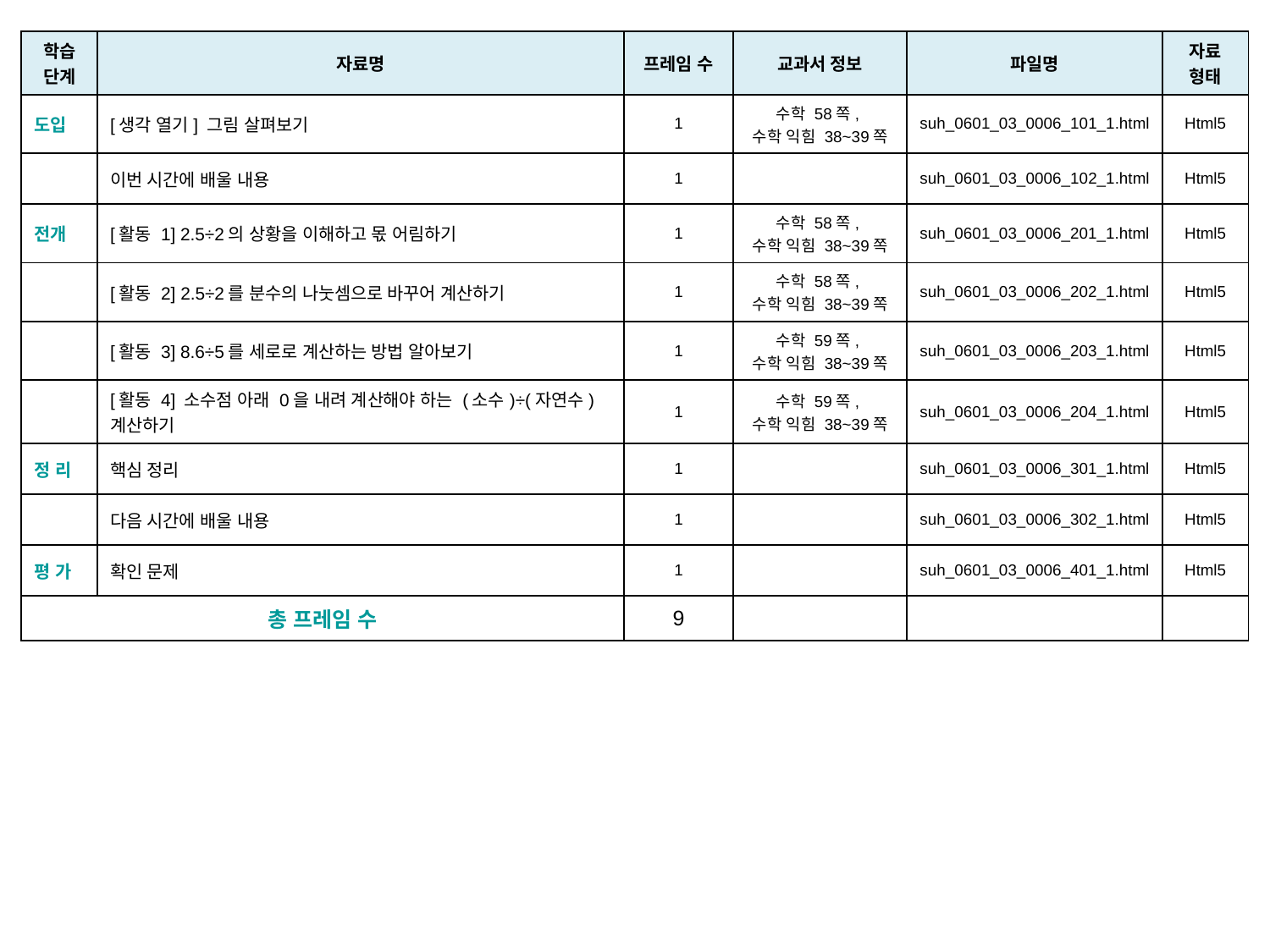

| 학습 단계 | 자료명 | 프레임 수 | 교과서 정보 | 파일명 | 자료 형태 |
| --- | --- | --- | --- | --- | --- |
| 도입 | [생각 열기] 그림 살펴보기 | 1 | 수학 58쪽, 수학 익힘 38~39쪽 | suh\_0601\_03\_0006\_101\_1.html | Html5 |
|  | 이번 시간에 배울 내용 | 1 |  | suh\_0601\_03\_0006\_102\_1.html | Html5 |
| 전개 | [활동 1] 2.5÷2의 상황을 이해하고 몫 어림하기 | 1 | 수학 58쪽, 수학 익힘 38~39쪽 | suh\_0601\_03\_0006\_201\_1.html | Html5 |
|  | [활동 2] 2.5÷2를 분수의 나눗셈으로 바꾸어 계산하기 | 1 | 수학 58쪽, 수학 익힘 38~39쪽 | suh\_0601\_03\_0006\_202\_1.html | Html5 |
|  | [활동 3] 8.6÷5를 세로로 계산하는 방법 알아보기 | 1 | 수학 59쪽, 수학 익힘 38~39쪽 | suh\_0601\_03\_0006\_203\_1.html | Html5 |
|  | [활동 4] 소수점 아래 0을 내려 계산해야 하는 (소수)÷(자연수) 계산하기 | 1 | 수학 59쪽, 수학 익힘 38~39쪽 | suh\_0601\_03\_0006\_204\_1.html | Html5 |
| 정 리 | 핵심 정리 | 1 |  | suh\_0601\_03\_0006\_301\_1.html | Html5 |
|  | 다음 시간에 배울 내용 | 1 |  | suh\_0601\_03\_0006\_302\_1.html | Html5 |
| 평 가 | 확인 문제 | 1 |  | suh\_0601\_03\_0006\_401\_1.html | Html5 |
| 총 프레임 수 |  | 9 |  |  |  |